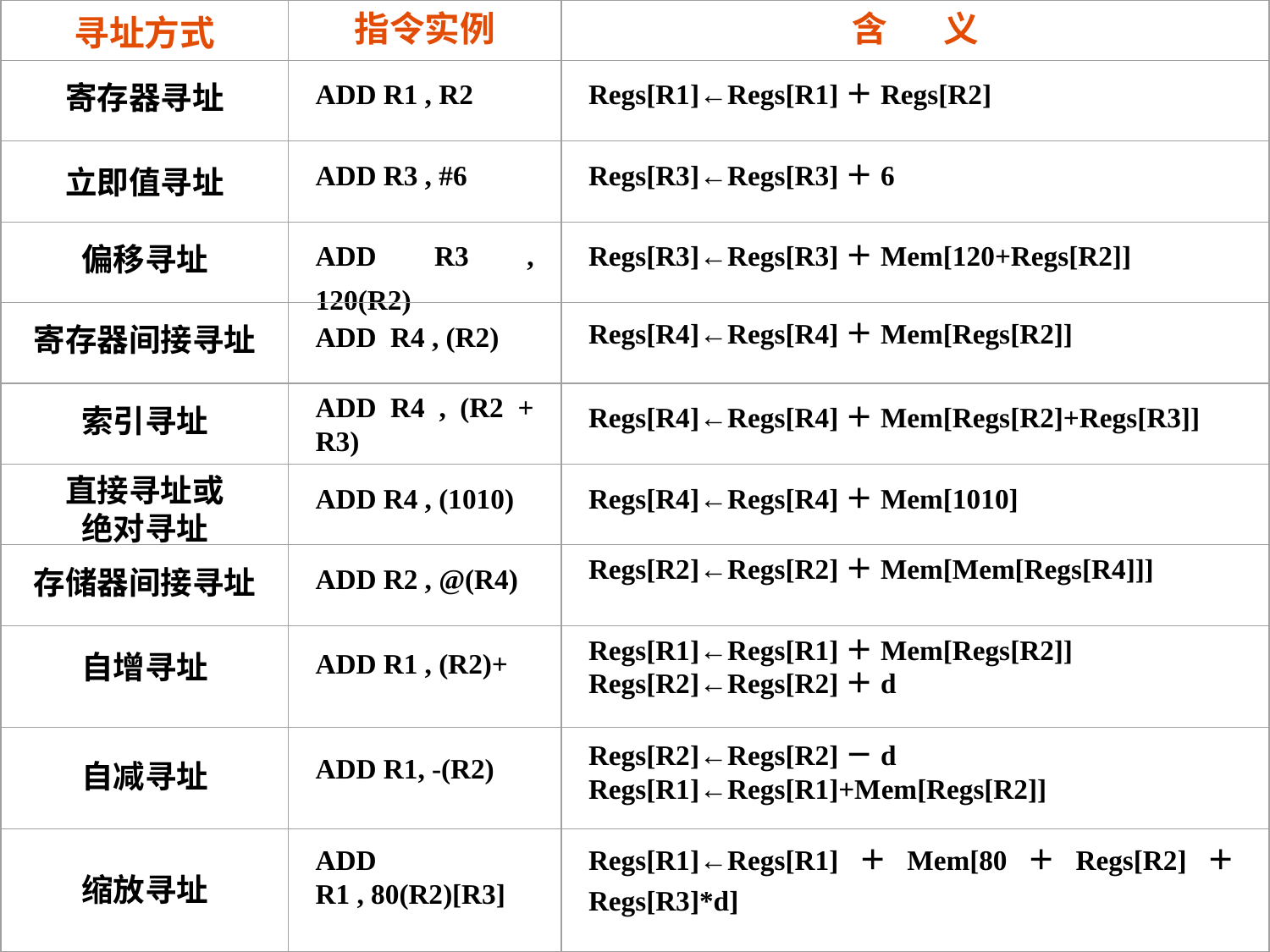

寻址方式

指令实例

含       义

寄存器寻址

ADD R1 , R2

Regs[R1]←Regs[R1]＋Regs[R2]

立即值寻址

ADD R3 , #6

Regs[R3]←Regs[R3]＋6

偏移寻址

ADD R3 , 120(R2)

Regs[R3]←Regs[R3]＋Mem[120+Regs[R2]]

寄存器间接寻址

ADD  R4 , (R2)

Regs[R4]←Regs[R4]＋Mem[Regs[R2]]

索引寻址

ADD R4 , (R2 + R3)

Regs[R4]←Regs[R4]＋Mem[Regs[R2]+Regs[R3]]

直接寻址或
绝对寻址

ADD R4 , (1010)

Regs[R4]←Regs[R4]＋Mem[1010]

存储器间接寻址

ADD R2 , @(R4)

Regs[R2]←Regs[R2]＋Mem[Mem[Regs[R4]]]

自增寻址

ADD R1 , (R2)+

Regs[R1]←Regs[R1]＋Mem[Regs[R2]]
Regs[R2]←Regs[R2]＋d

自减寻址

ADD R1, -(R2)

Regs[R2]←Regs[R2]－d
Regs[R1]←Regs[R1]+Mem[Regs[R2]]

缩放寻址

ADD
R1 , 80(R2)[R3]

Regs[R1]←Regs[R1]＋Mem[80＋Regs[R2]＋Regs[R3]*d]